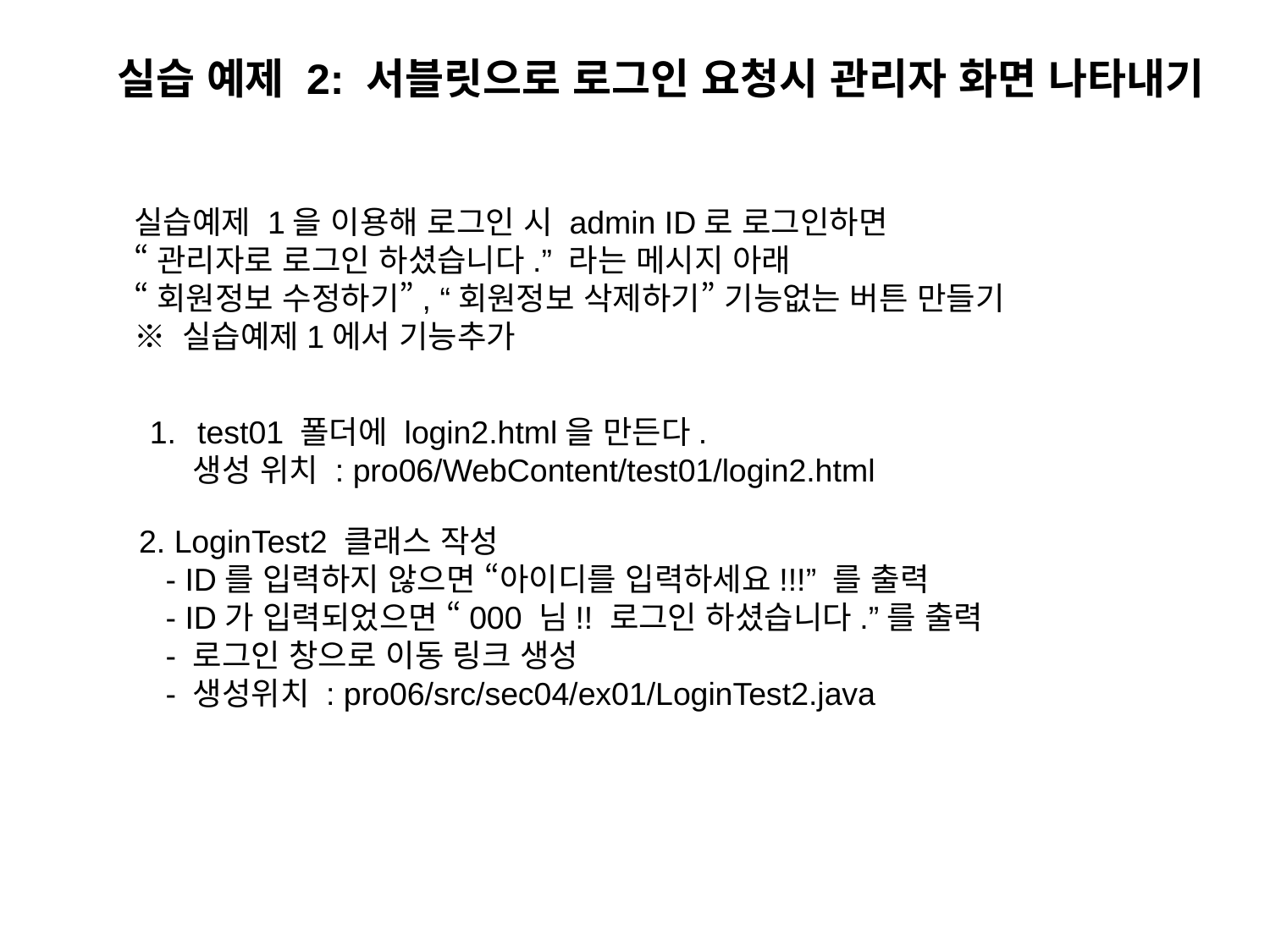

실습 예제 2: 서블릿으로 로그인 요청시 관리자 화면 나타내기
실습예제 1을 이용해 로그인 시 admin ID로 로그인하면
“관리자로 로그인 하셨습니다.” 라는 메시지 아래
“회원정보 수정하기”, “회원정보 삭제하기” 기능없는 버튼 만들기
※ 실습예제1에서 기능추가
test01 폴더에 login2.html을 만든다.
    생성 위치 : pro06/WebContent/test01/login2.html
2. LoginTest2 클래스 작성
   - ID를 입력하지 않으면 “아이디를 입력하세요!!!” 를 출력
   - ID가 입력되었으면 “000 님!! 로그인 하셨습니다.”를 출력
   - 로그인 창으로 이동 링크 생성
   - 생성위치 : pro06/src/sec04/ex01/LoginTest2.java